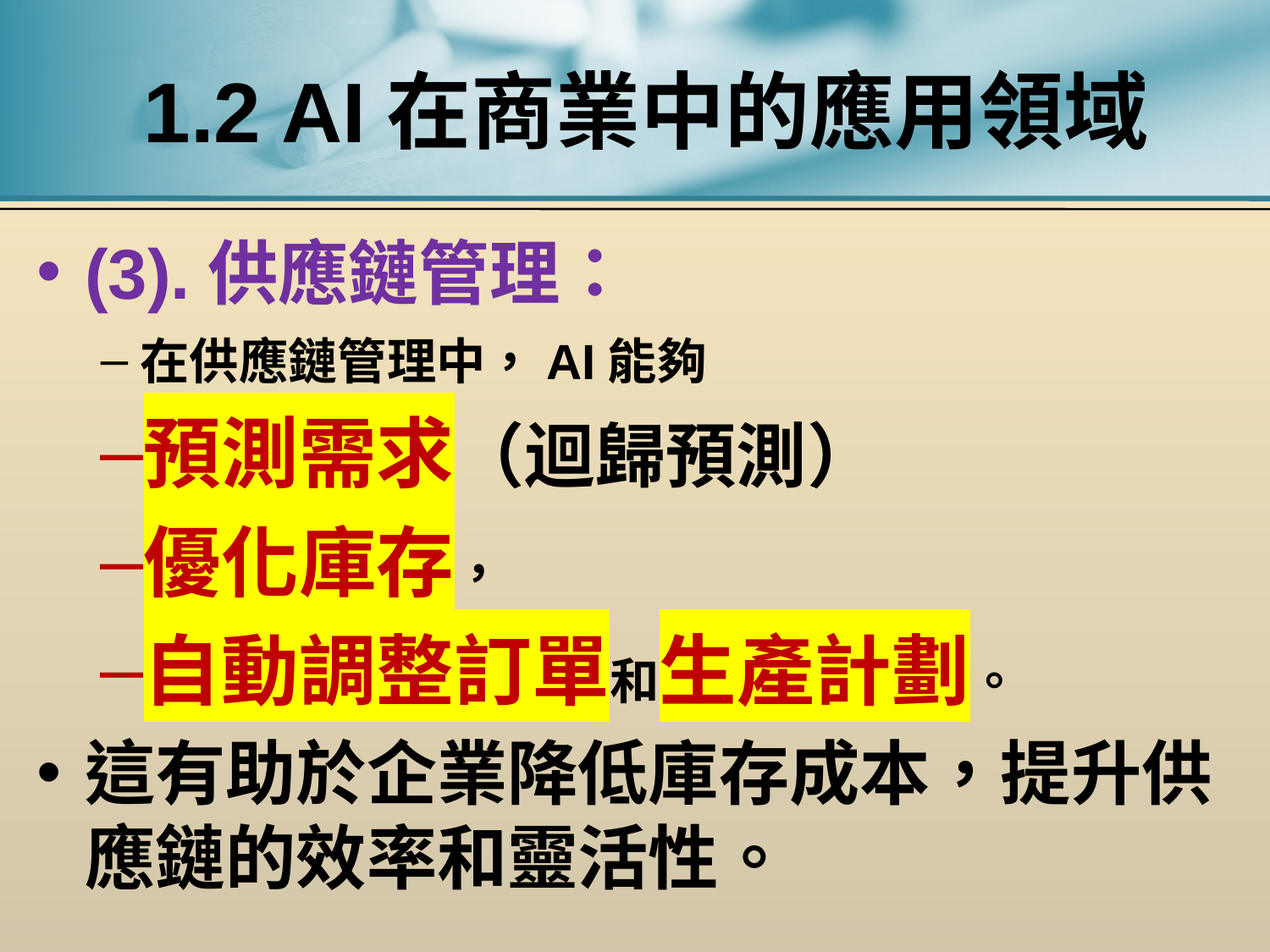

# 1.2 AI在商業中的應用領域
(3).供應鏈管理：
在供應鏈管理中，AI能夠
預測需求（迴歸預測）
優化庫存，
自動調整訂單和生產計劃。
這有助於企業降低庫存成本，提升供應鏈的效率和靈活性。